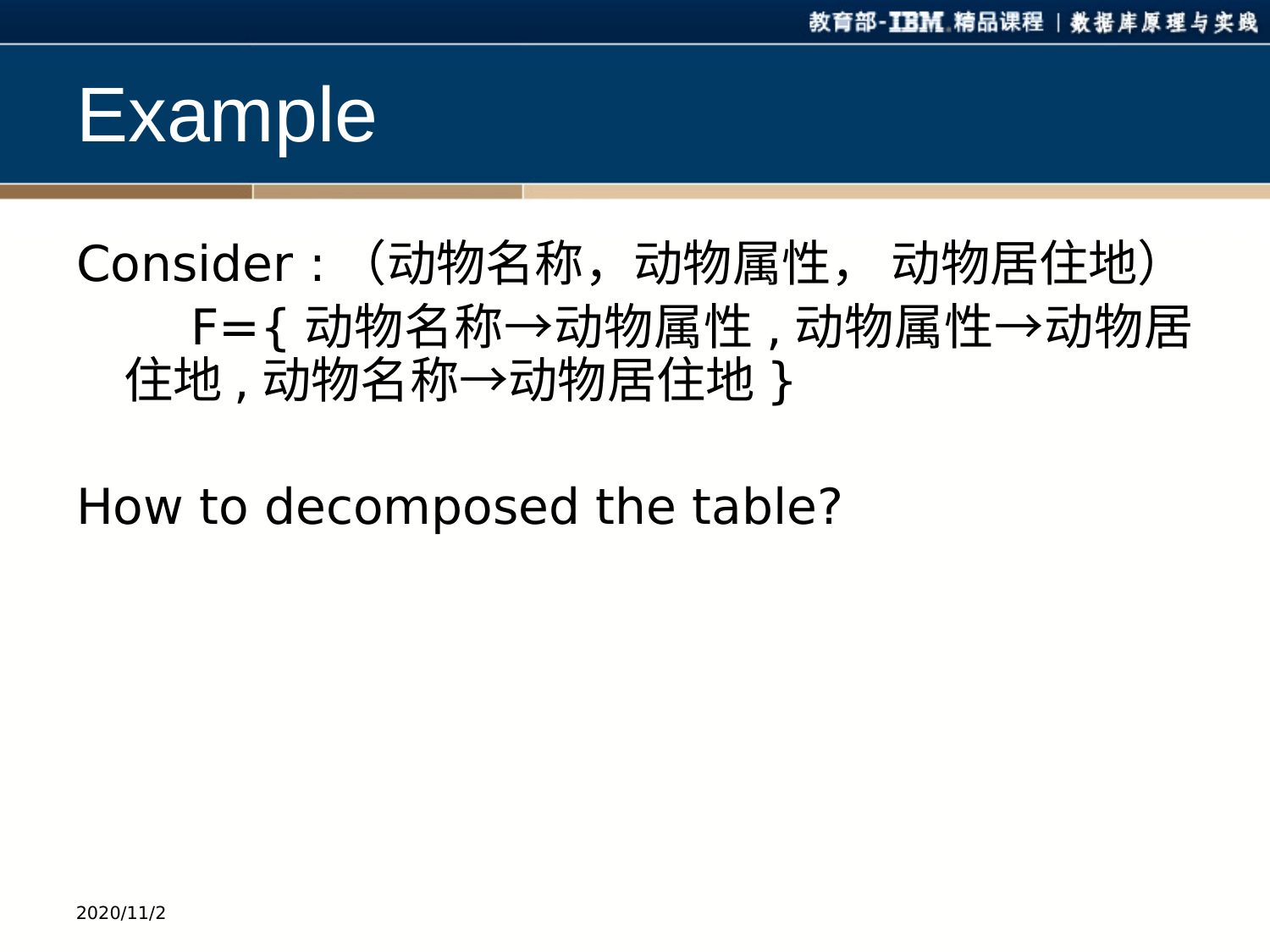

# Example
Consider :（动物名称，动物属性， 动物居住地）
       F={动物名称→动物属性,动物属性→动物居住地,动物名称→动物居住地}

How to decomposed the table?